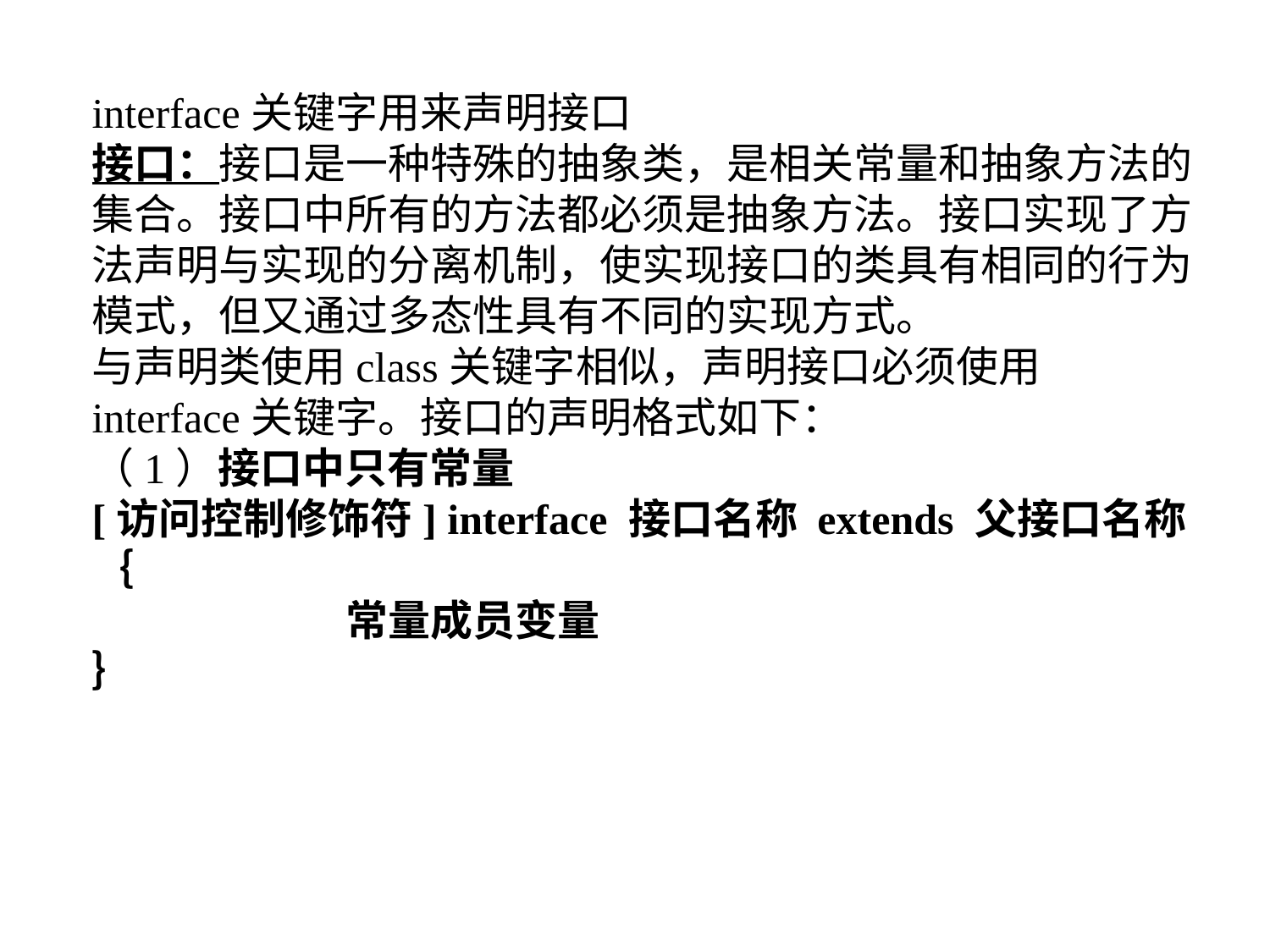

interface关键字用来声明接口
接口：接口是一种特殊的抽象类，是相关常量和抽象方法的集合。接口中所有的方法都必须是抽象方法。接口实现了方法声明与实现的分离机制，使实现接口的类具有相同的行为模式，但又通过多态性具有不同的实现方式。
与声明类使用class关键字相似，声明接口必须使用interface关键字。接口的声明格式如下：
（1）接口中只有常量
[访问控制修饰符] interface 接口名称 extends 父接口名称
｛
		常量成员变量
｝